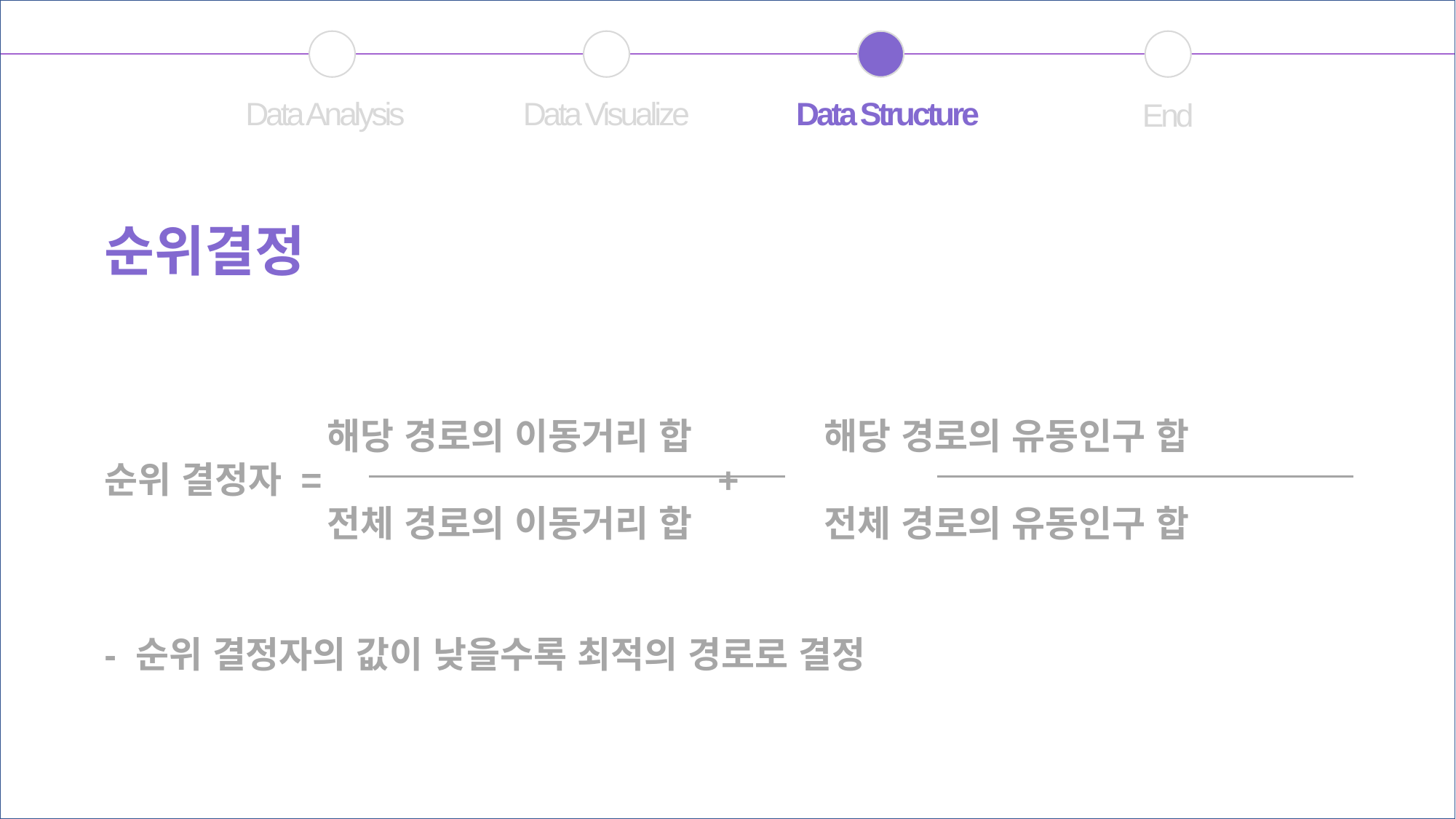

Data Analysis
Data Visualize
Data Structure
End
순위결정

                     해당 경로의 이동거리 합             해당 경로의 유동인구 합
순위 결정자 =                                       +
                     전체 경로의 이동거리 합             전체 경로의 유동인구 합

- 순위 결정자의 값이 낮을수록 최적의 경로로 결정